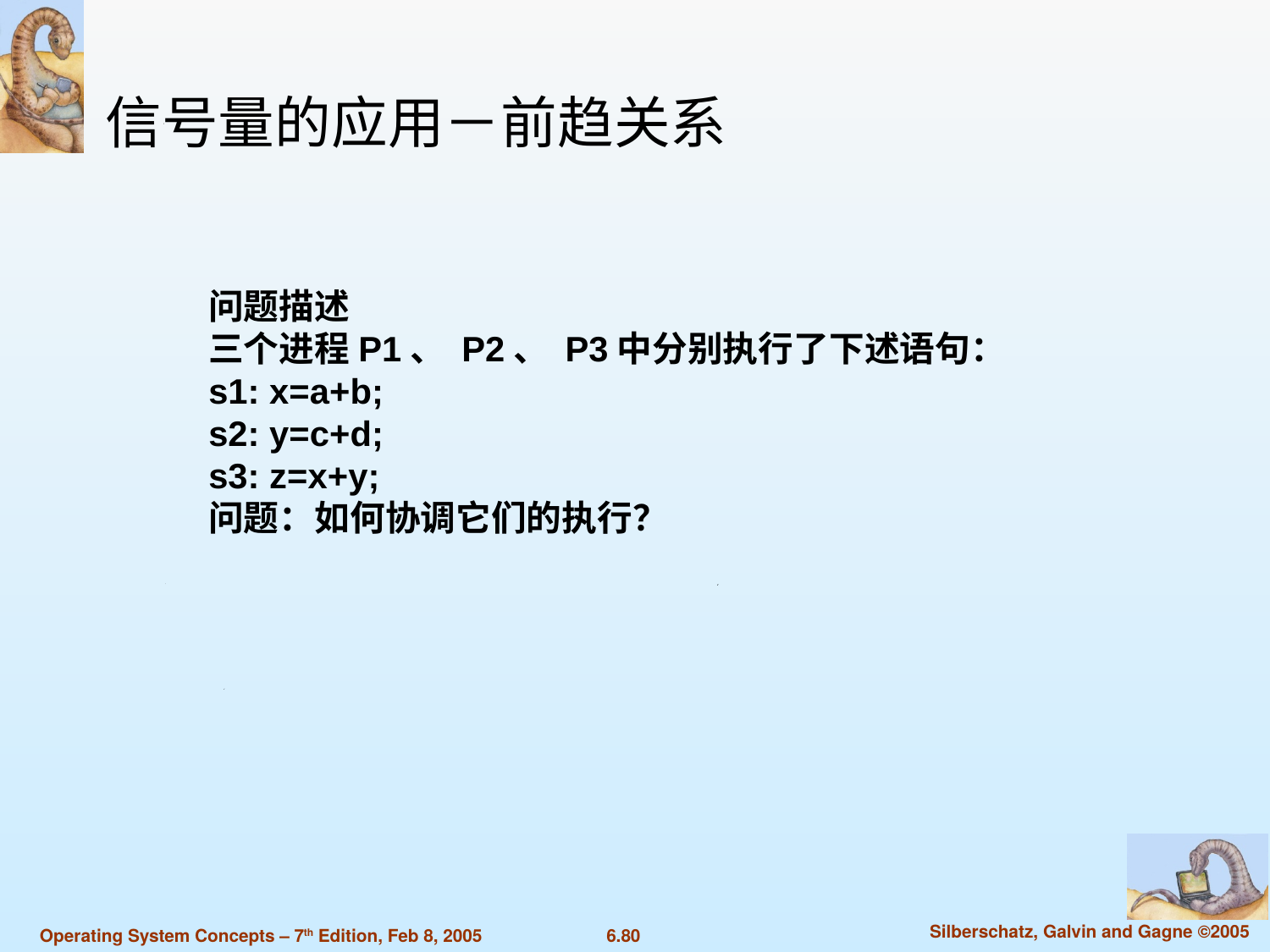

信号量的应用－前趋关系
问题描述
三个进程P1、 P2、 P3中分别执行了下述语句：
s1: x=a+b;
s2: y=c+d;
s3: z=x+y;
问题：如何协调它们的执行？